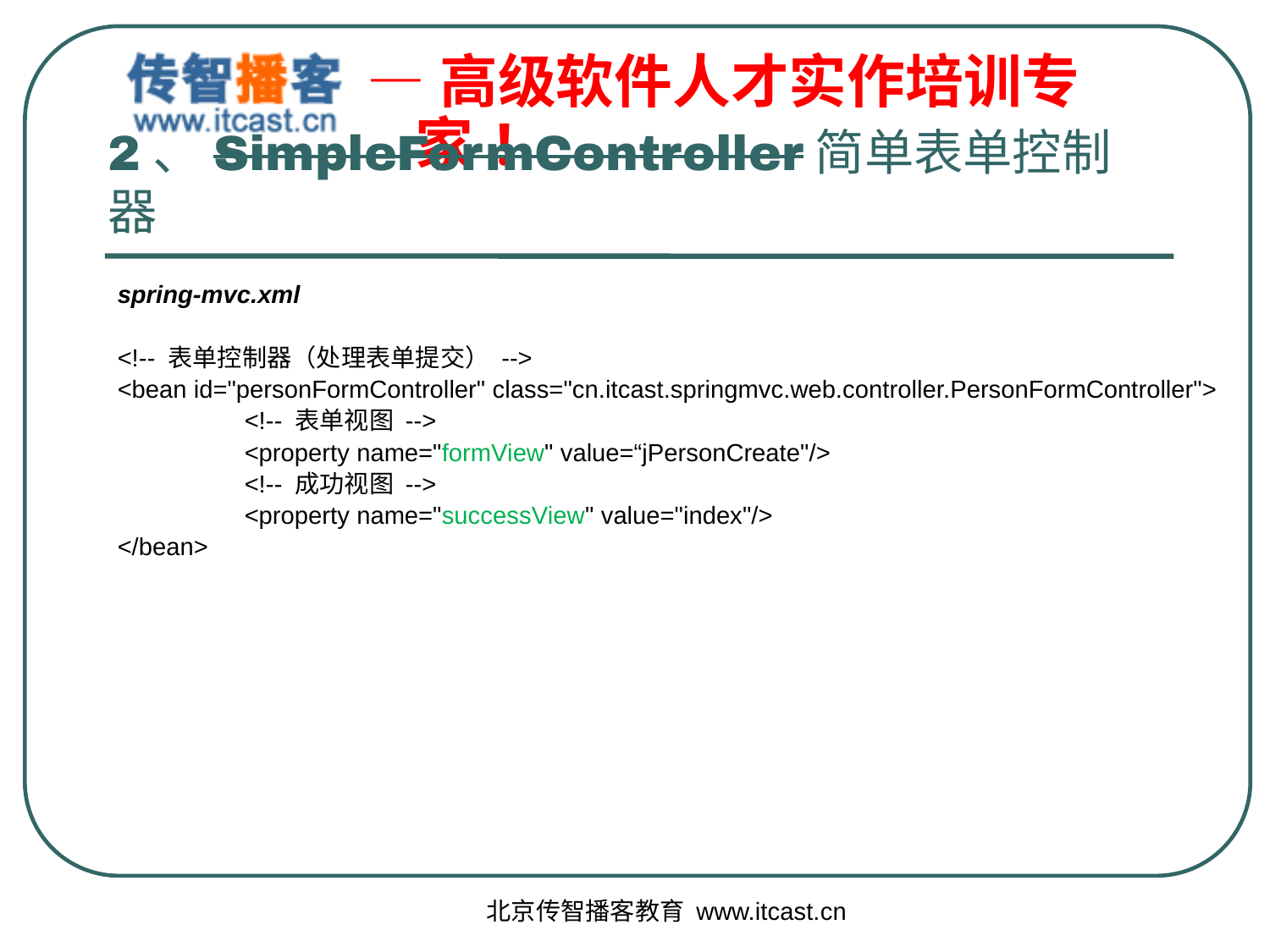

# 2、SimpleFormController简单表单控制器
spring-mvc.xml

<!-- 表单控制器（处理表单提交） -->
<bean id="personFormController" class="cn.itcast.springmvc.web.controller.PersonFormController">
	<!-- 表单视图 -->
	<property name="formView" value=“jPersonCreate"/>
	<!-- 成功视图 -->
	<property name="successView" value="index"/>
</bean>
北京传智播客教育 www.itcast.cn